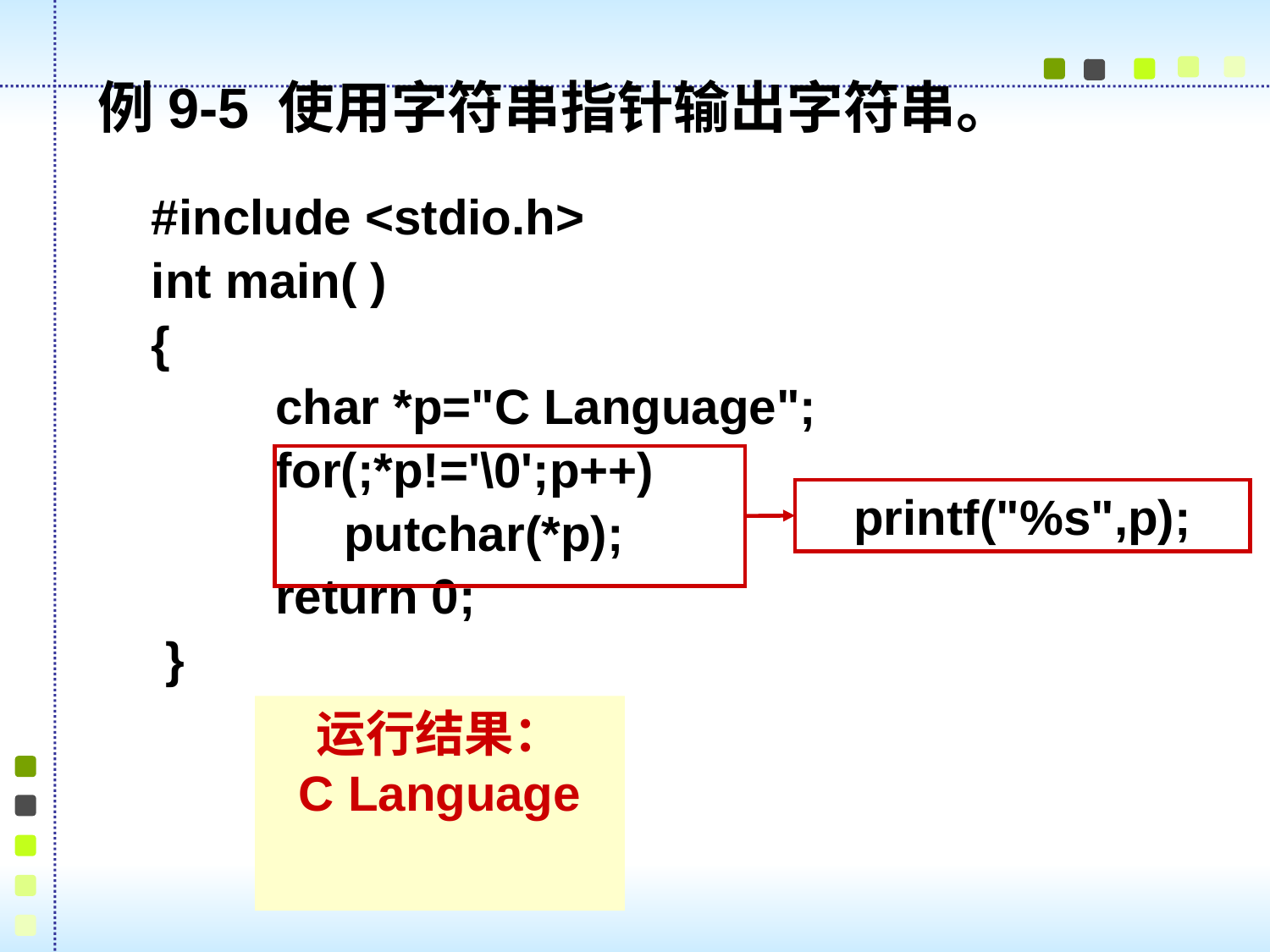

例9-5 使用字符串指针输出字符串。
 #include <stdio.h>
 int main( )
 {
          char *p="C Language";
          for(;*p!='\0';p++)
               putchar(*p);
          return 0;
  }

printf("%s",p);
运行结果：
C Language